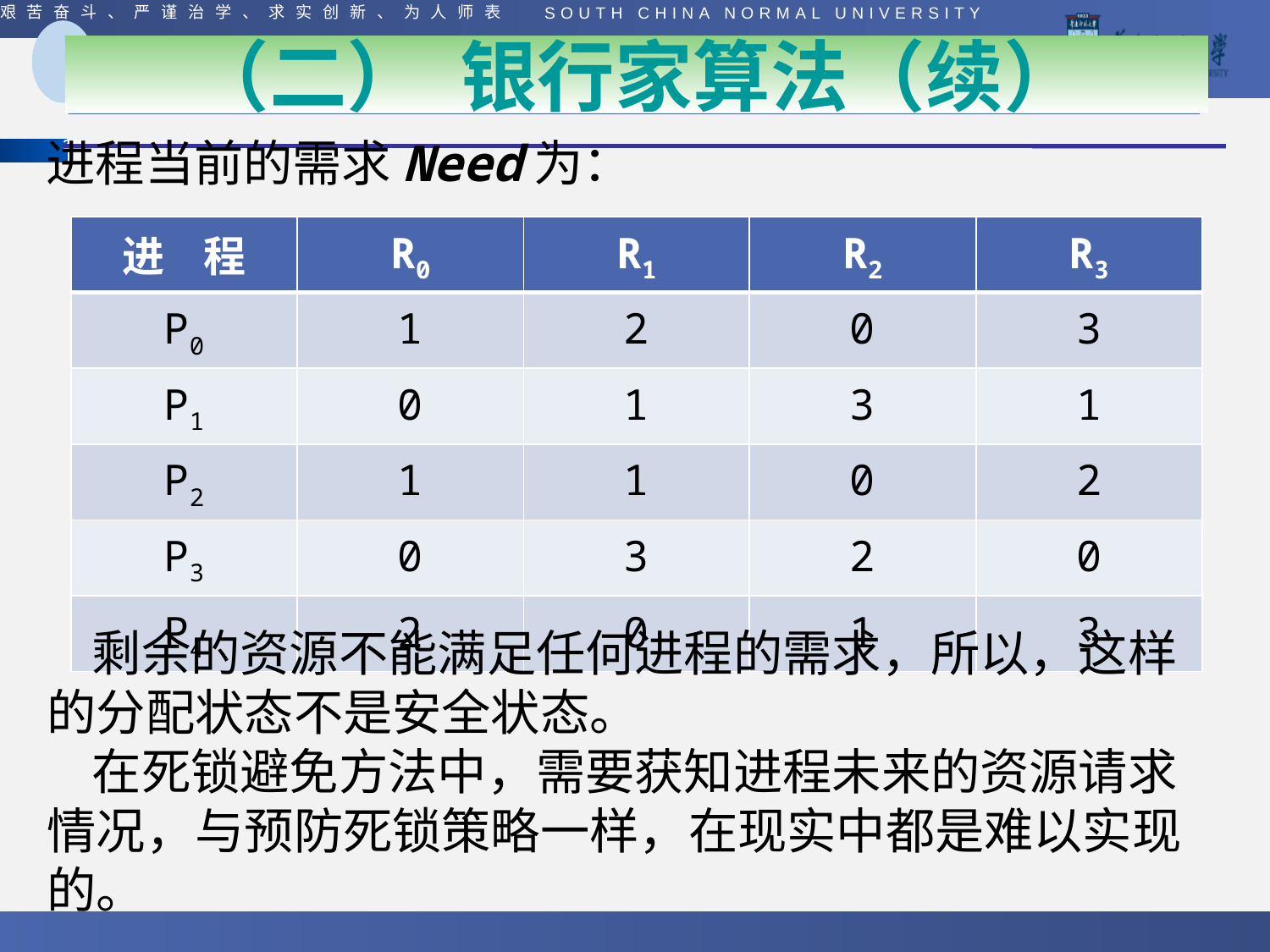

#
（二）  银行家算法（续）
进程当前的需求Need为：
| 进 程 | R0 | R1 | R2 | R3 |
| --- | --- | --- | --- | --- |
| P0 | 1 | 2 | 0 | 3 |
| P1 | 0 | 1 | 3 | 1 |
| P2 | 1 | 1 | 0 | 2 |
| P3 | 0 | 3 | 2 | 0 |
| P4 | 2 | 0 | 1 | 3 |
   剩余的资源不能满足任何进程的需求，所以，这样的分配状态不是安全状态。
   在死锁避免方法中，需要获知进程未来的资源请求情况，与预防死锁策略一样，在现实中都是难以实现的。

270